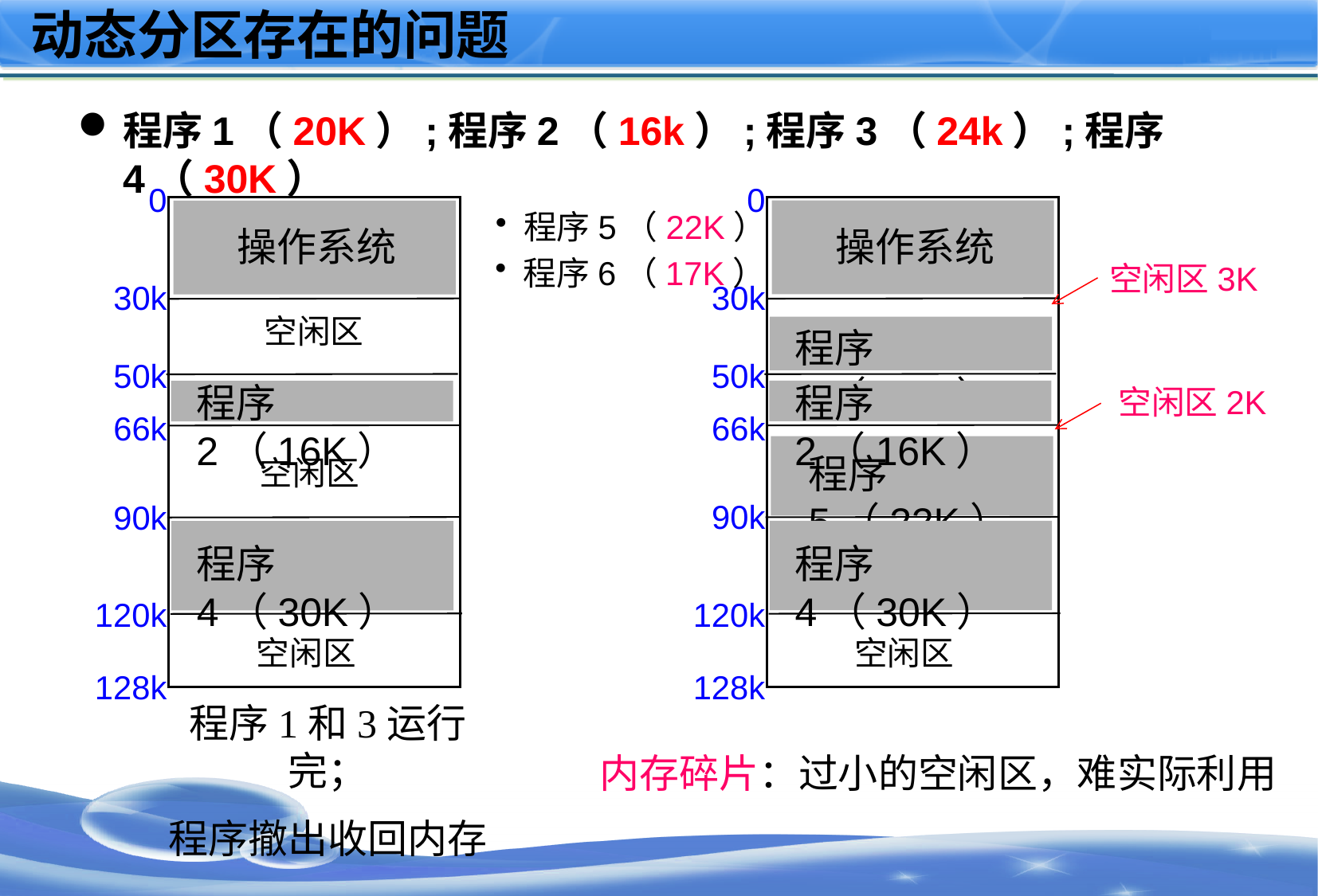

# 动态分区存在的问题
程序1（20K）;程序2（16k）;程序3（24k）;程序4（30K）
0

操作系统
30k

50k
程序2（16K）

66k

90k

程序4（30K）
120k

空闲区
128k
0

操作系统
30k

50k
程序2（16K）

66k

90k

程序4（30K）
120k

空闲区
128k
空闲区
空闲区
程序5（22K）
程序6（17K）
空闲区3K

程序6（17K）
空闲区2K

程序5（22K）
程序1和3运行完；
程序撤出收回内存
内存碎片：过小的空闲区，难实际利用